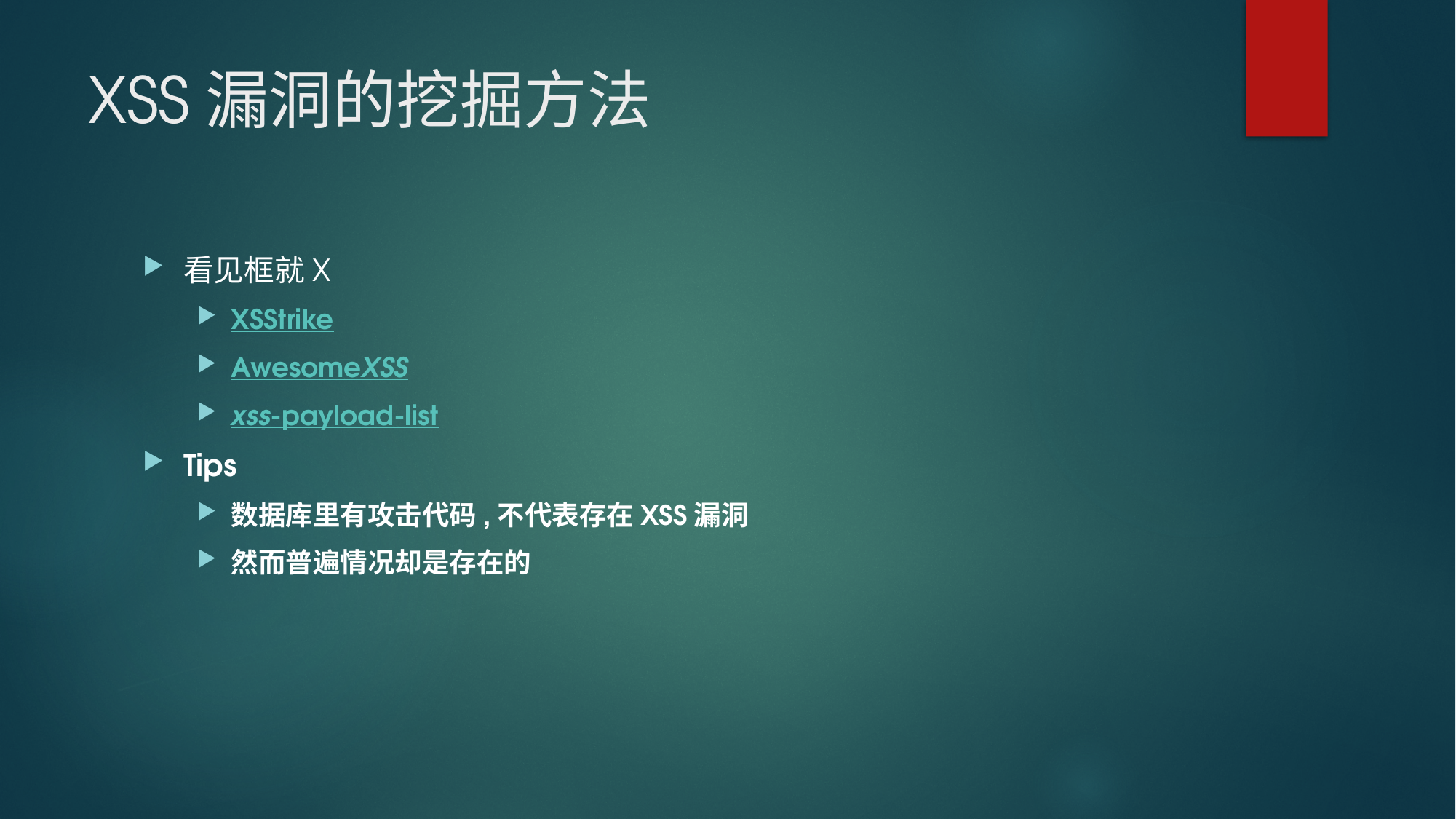

# XSS漏洞的挖掘方法
看见框就X
XSStrike
AwesomeXSS
xss-payload-list
Tips
数据库里有攻击代码,不代表存在XSS漏洞
然而普遍情况却是存在的